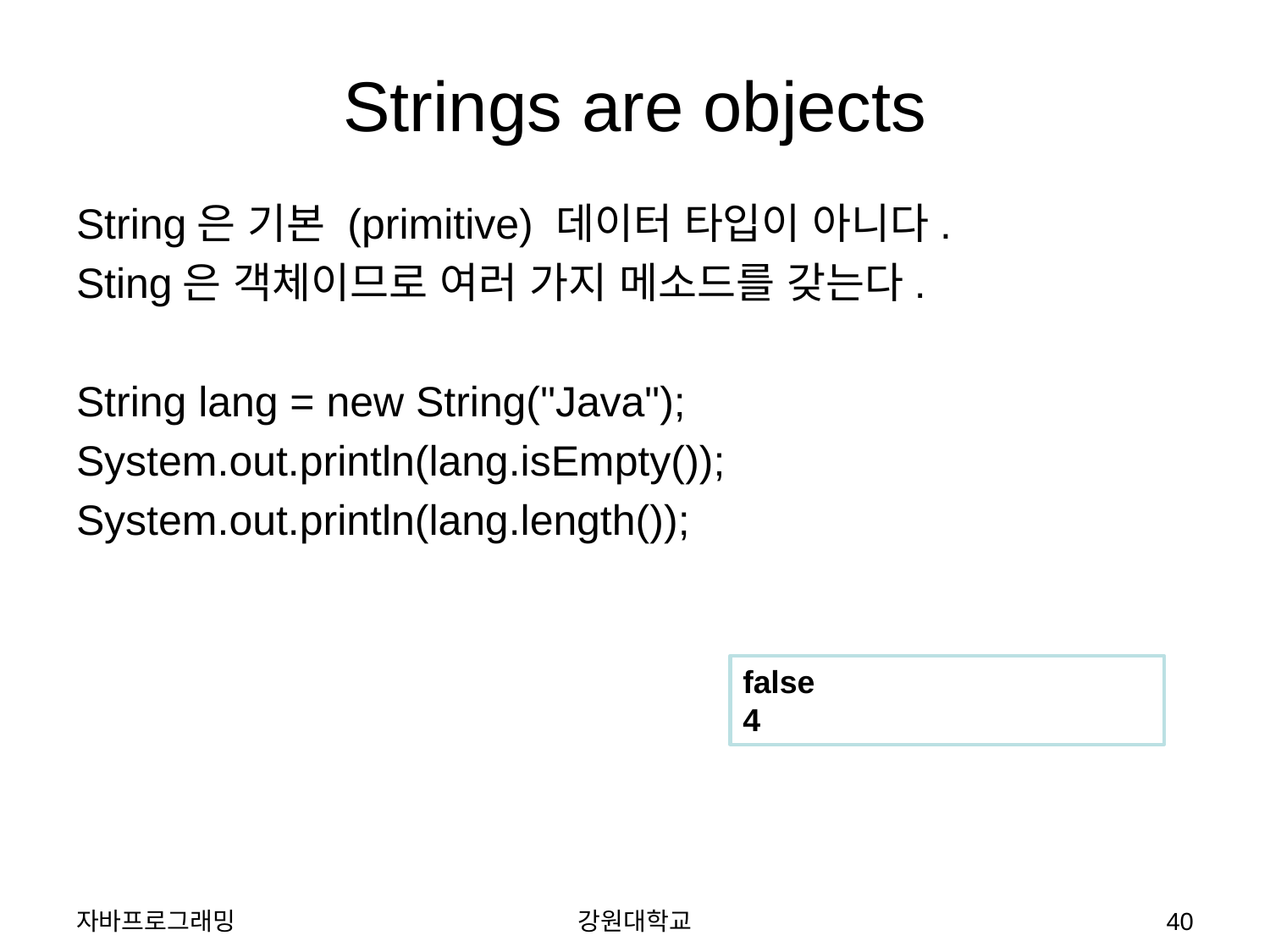

# Strings are objects
String은 기본 (primitive) 데이터 타입이 아니다.
Sting은 객체이므로 여러 가지 메소드를 갖는다.

String lang = new String("Java");
System.out.println(lang.isEmpty());
System.out.println(lang.length());
false
4
자바프로그래밍
강원대학교
40